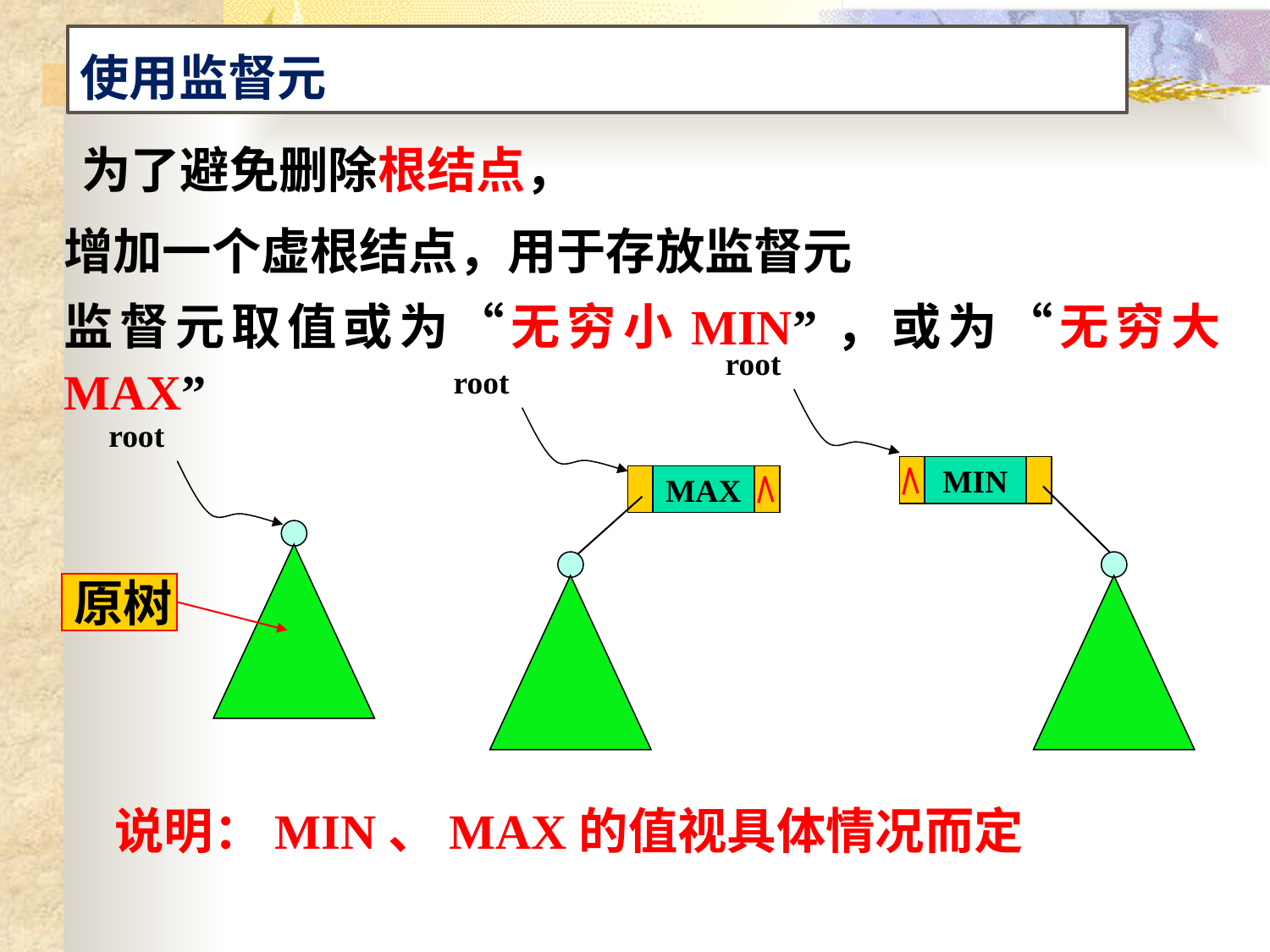

使用监督元
为了避免删除根结点，
增加一个虚根结点，用于存放监督元
监督元取值或为“无穷小MIN”，或为“无穷大MAX”
root

MIN

root

MAX

root

原树

说明：MIN、MAX的值视具体情况而定